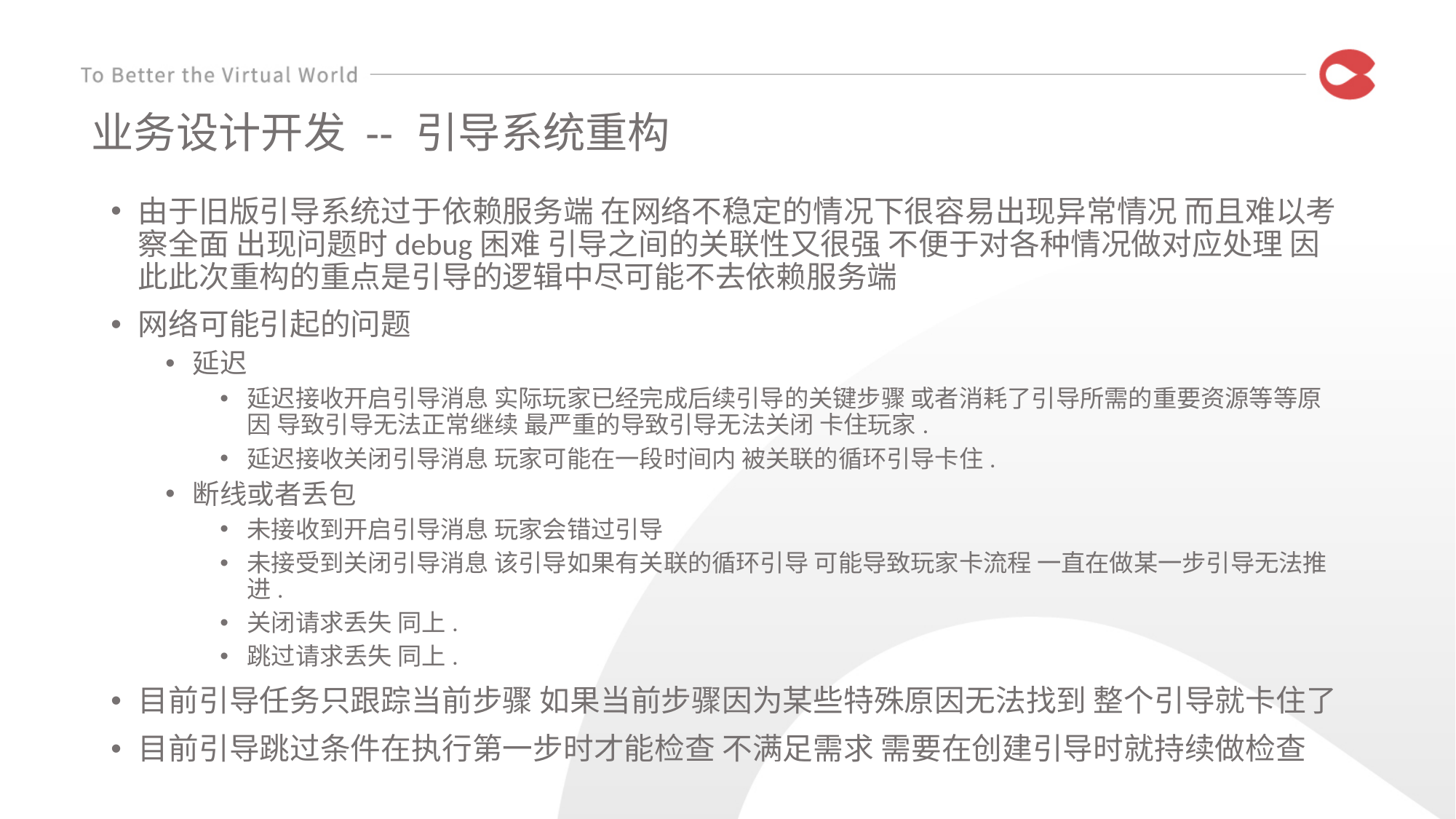

# 业务设计开发 -- 引导系统重构
由于旧版引导系统过于依赖服务端 在网络不稳定的情况下很容易出现异常情况 而且难以考察全面 出现问题时debug困难 引导之间的关联性又很强 不便于对各种情况做对应处理 因此此次重构的重点是引导的逻辑中尽可能不去依赖服务端
网络可能引起的问题
延迟
延迟接收开启引导消息 实际玩家已经完成后续引导的关键步骤 或者消耗了引导所需的重要资源等等原因 导致引导无法正常继续 最严重的导致引导无法关闭 卡住玩家.
延迟接收关闭引导消息 玩家可能在一段时间内 被关联的循环引导卡住.
断线或者丢包
未接收到开启引导消息 玩家会错过引导
未接受到关闭引导消息 该引导如果有关联的循环引导 可能导致玩家卡流程 一直在做某一步引导无法推进.
关闭请求丢失 同上.
跳过请求丢失 同上.
目前引导任务只跟踪当前步骤 如果当前步骤因为某些特殊原因无法找到 整个引导就卡住了
目前引导跳过条件在执行第一步时才能检查 不满足需求 需要在创建引导时就持续做检查